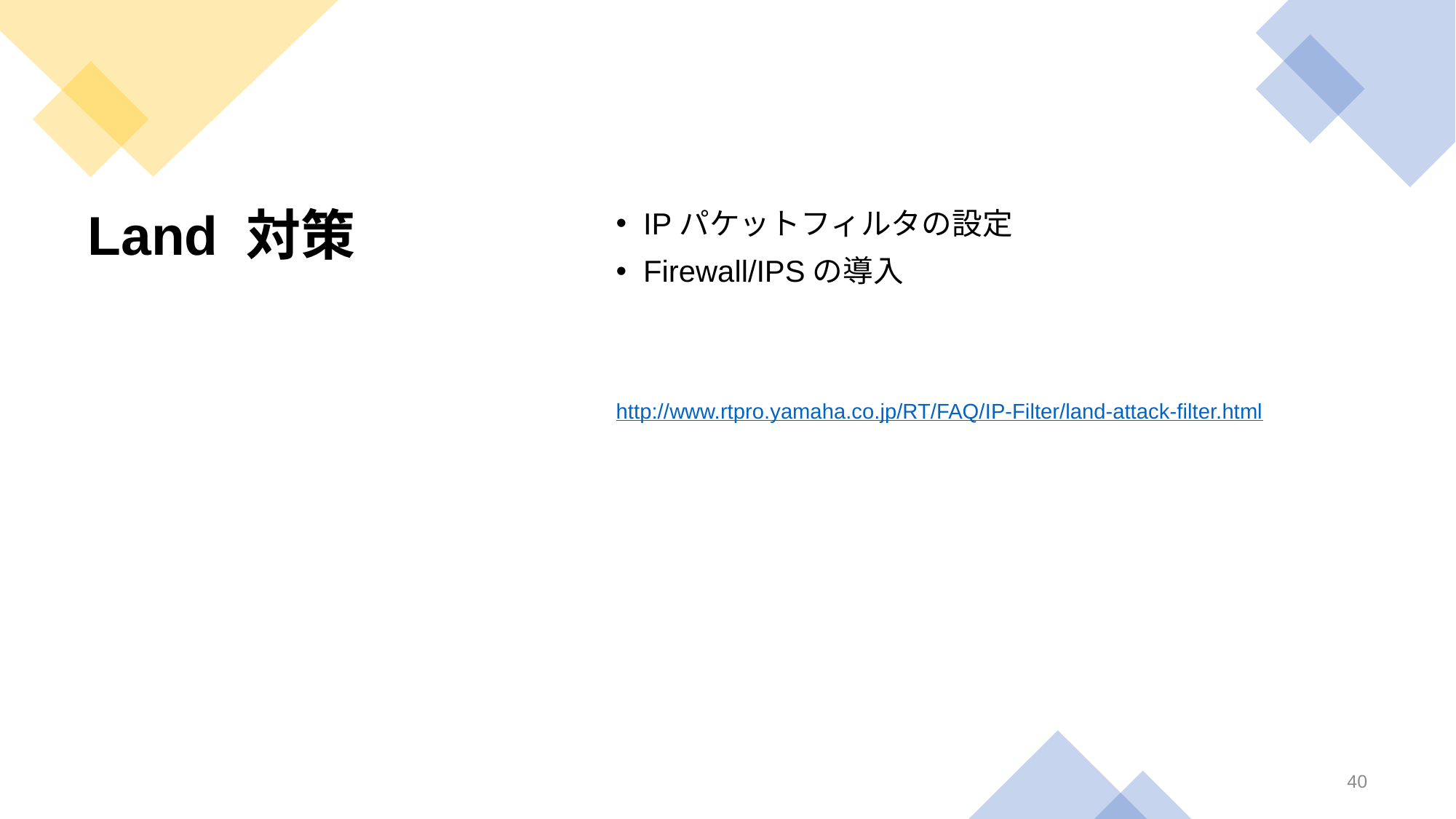

IPパケットフィルタの設定
Firewall/IPSの導入

http://www.rtpro.yamaha.co.jp/RT/FAQ/IP-Filter/land-attack-filter.html

# Land 対策

40